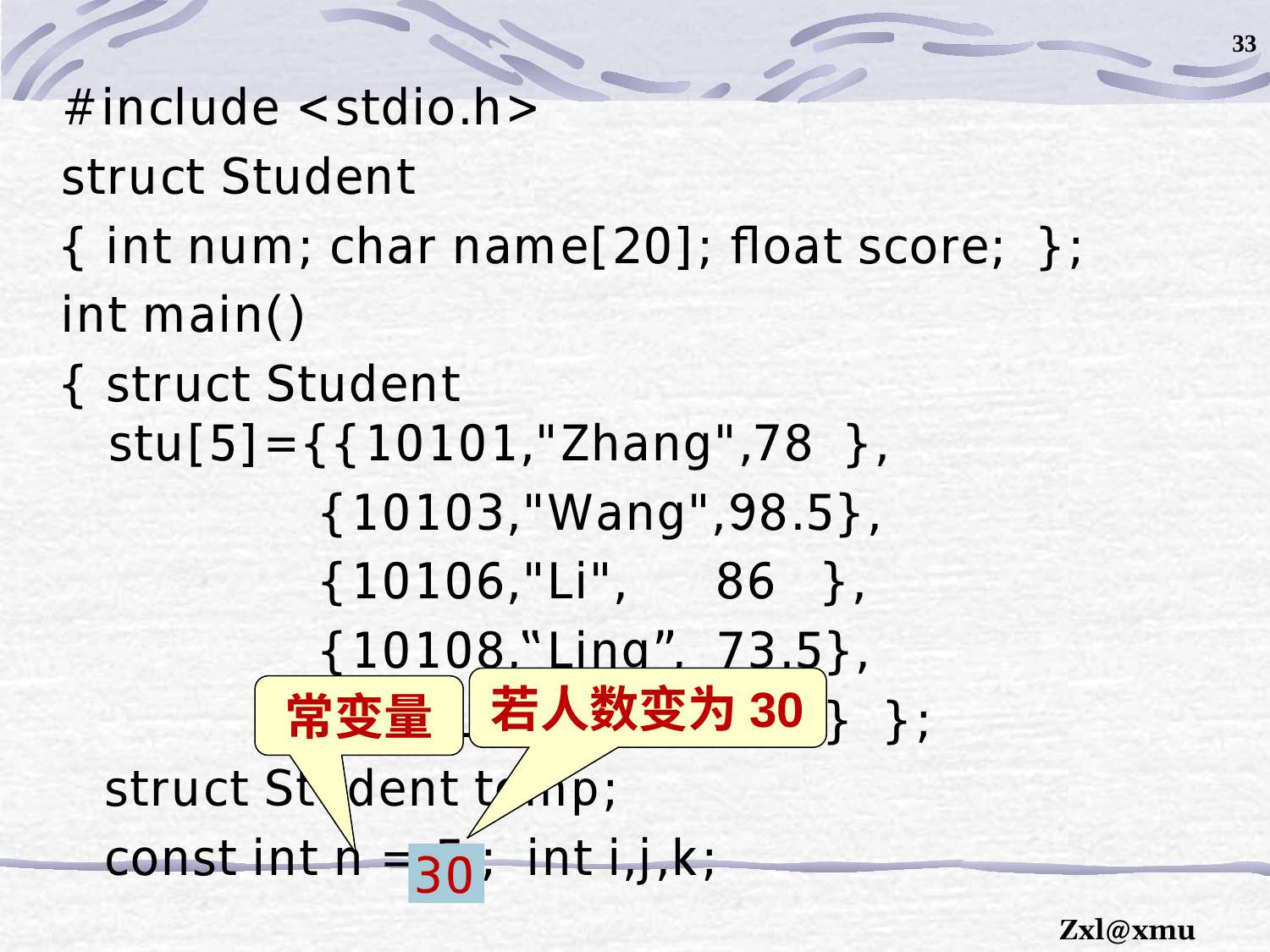

33
#include <stdio.h>
struct Student
{ int num; char name[20]; float score;  };
int main()
{ struct Student stu[5]={{10101,"Zhang",78  },
                  {10103,"Wang",98.5},
                  {10106,"Li",      86   },
                  {10108,“Ling”,  73.5},
                  {10110,“Fun”,  100  }  };
   struct Student temp;
   const int n = 5 ;  int i,j,k;
若人数变为30
常变量
30